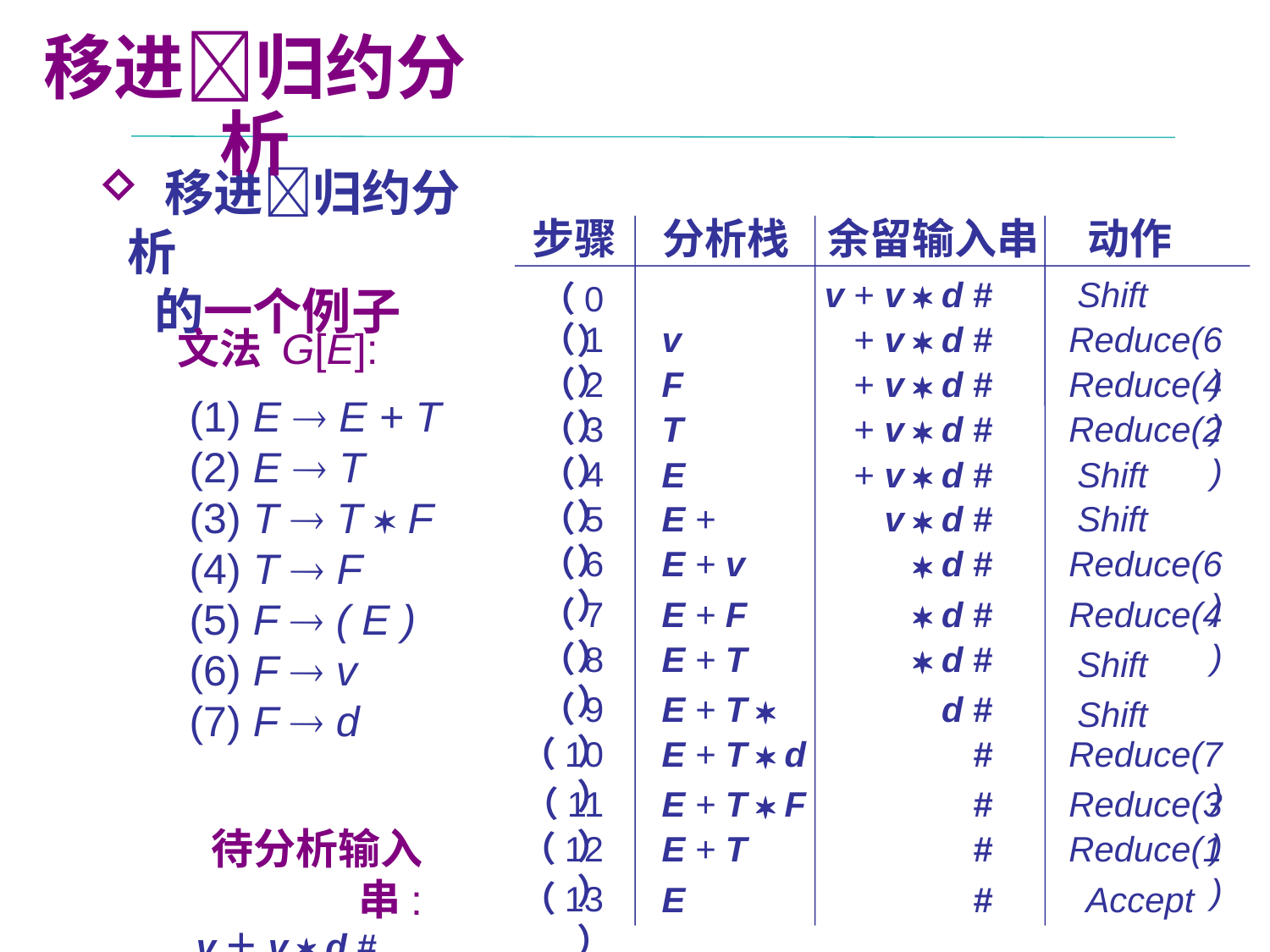

移进−归约分析
 移进−归约分析
    的一个例子
步骤
分析栈
余留输入串
动作

v + v ∗ d #
Shift
（0）
（1）
v
+ v ∗ d #
Reduce(6)
文法 G[E]:

 (1) E → E + T
 (2) E → T
 (3) T → T ∗ F
 (4) T → F
 (5) F → ( E )
 (6) F → v
 (7) F → d
（2）
F
+ v ∗ d #
Reduce(4)
（3）
T
+ v ∗ d #
Reduce(2)
（4）
E
+ v ∗ d #
Shift
（5）
E +
 v ∗ d #
Shift
（6）
E + v
∗ d #
Reduce(6)
（7）
E + F
  ∗ d #
Reduce(4)
（8）
E + T
  ∗ d #
Shift
（9）
E + T ∗
   d #
Shift
（10）
E + T ∗ d
    #
Reduce(7)
（11）
E + T ∗ F
    #
Reduce(3)
待分析输入串:
    v＋v ∗ d #
（12）
E + T
    #
Reduce(1)
（13）
E
    #
Accept